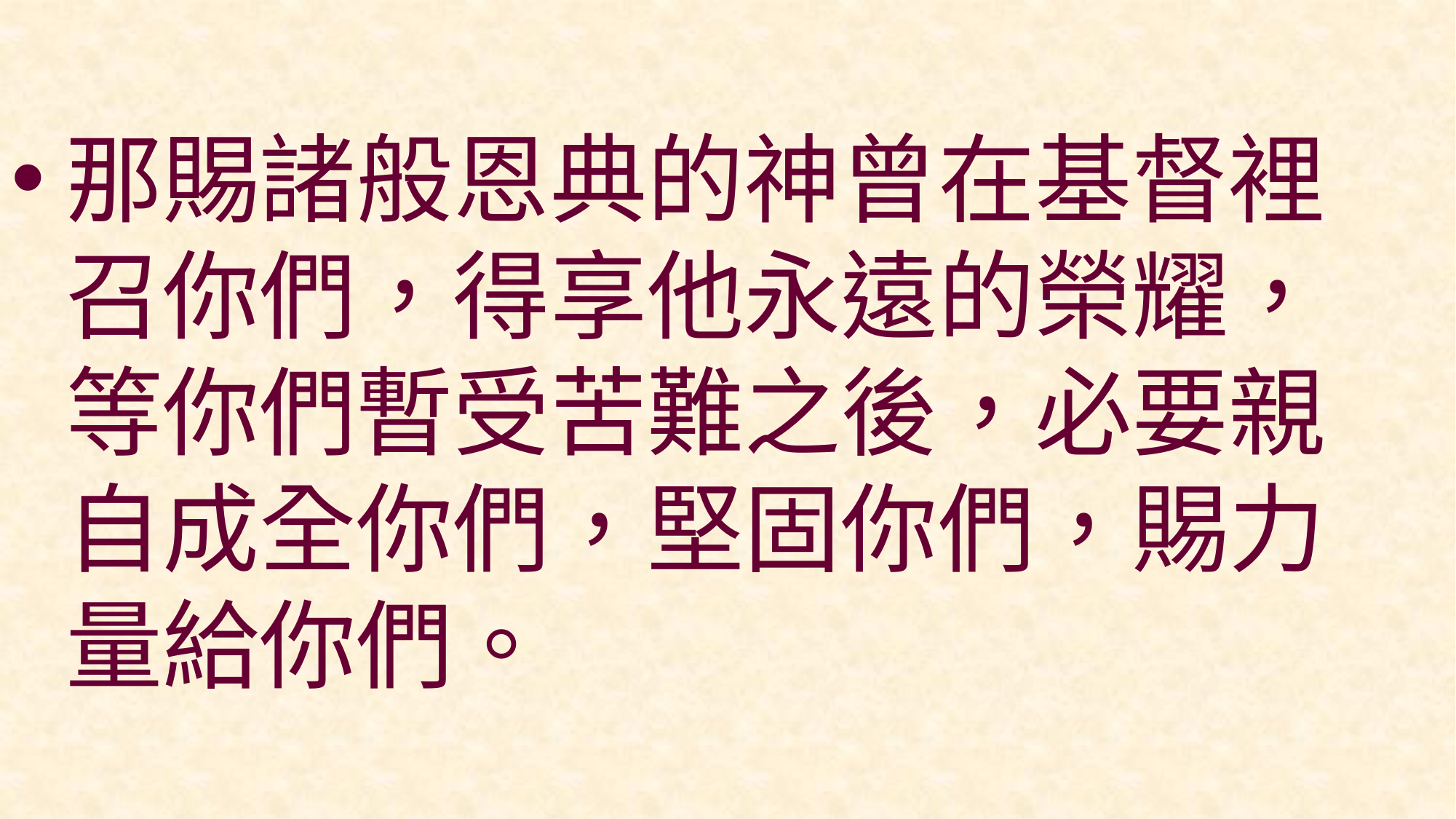

那賜諸般恩典的神曾在基督裡召你們，得享他永遠的榮耀，等你們暫受苦難之後，必要親自成全你們，堅固你們，賜力量給你們。